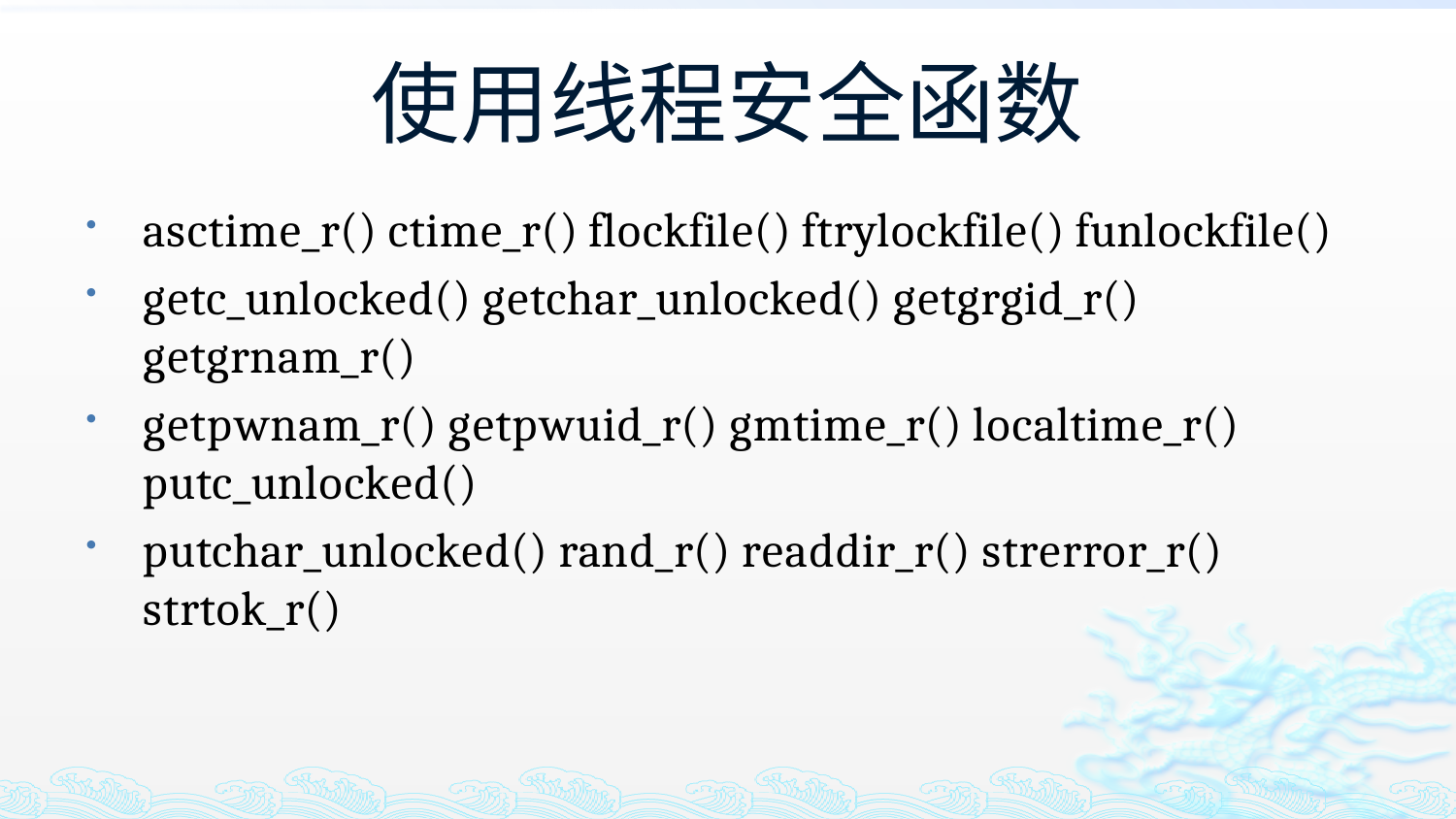

# 使用线程安全函数
asctime_r() ctime_r() flockfile() ftrylockfile() funlockfile()
getc_unlocked() getchar_unlocked() getgrgid_r() getgrnam_r()
getpwnam_r() getpwuid_r() gmtime_r() localtime_r() putc_unlocked()
putchar_unlocked() rand_r() readdir_r() strerror_r() strtok_r()